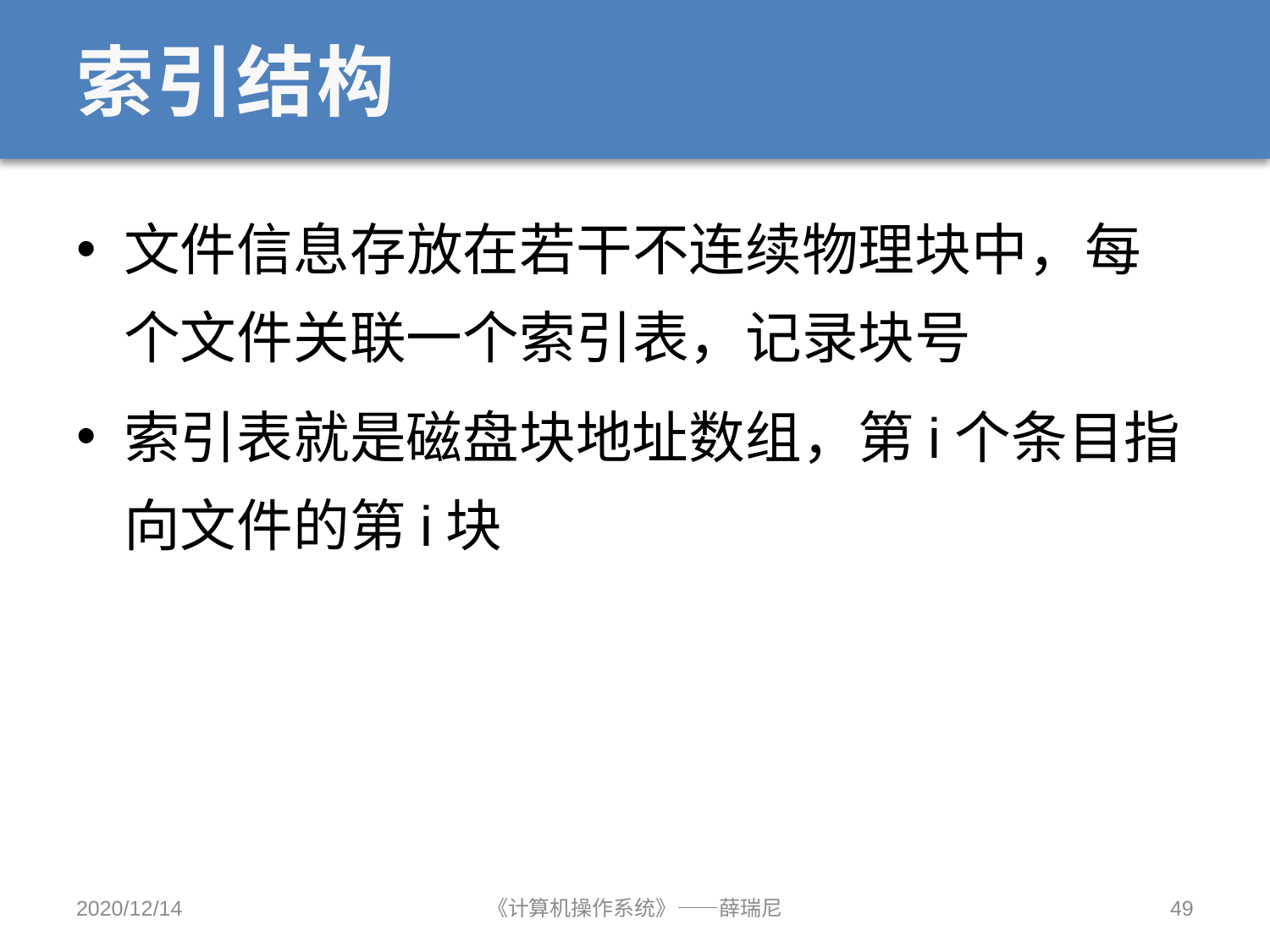

# 索引结构
文件信息存放在若干不连续物理块中，每个文件关联一个索引表，记录块号
索引表就是磁盘块地址数组，第i个条目指向文件的第i块
2020/12/14
《计算机操作系统》——薛瑞尼
49